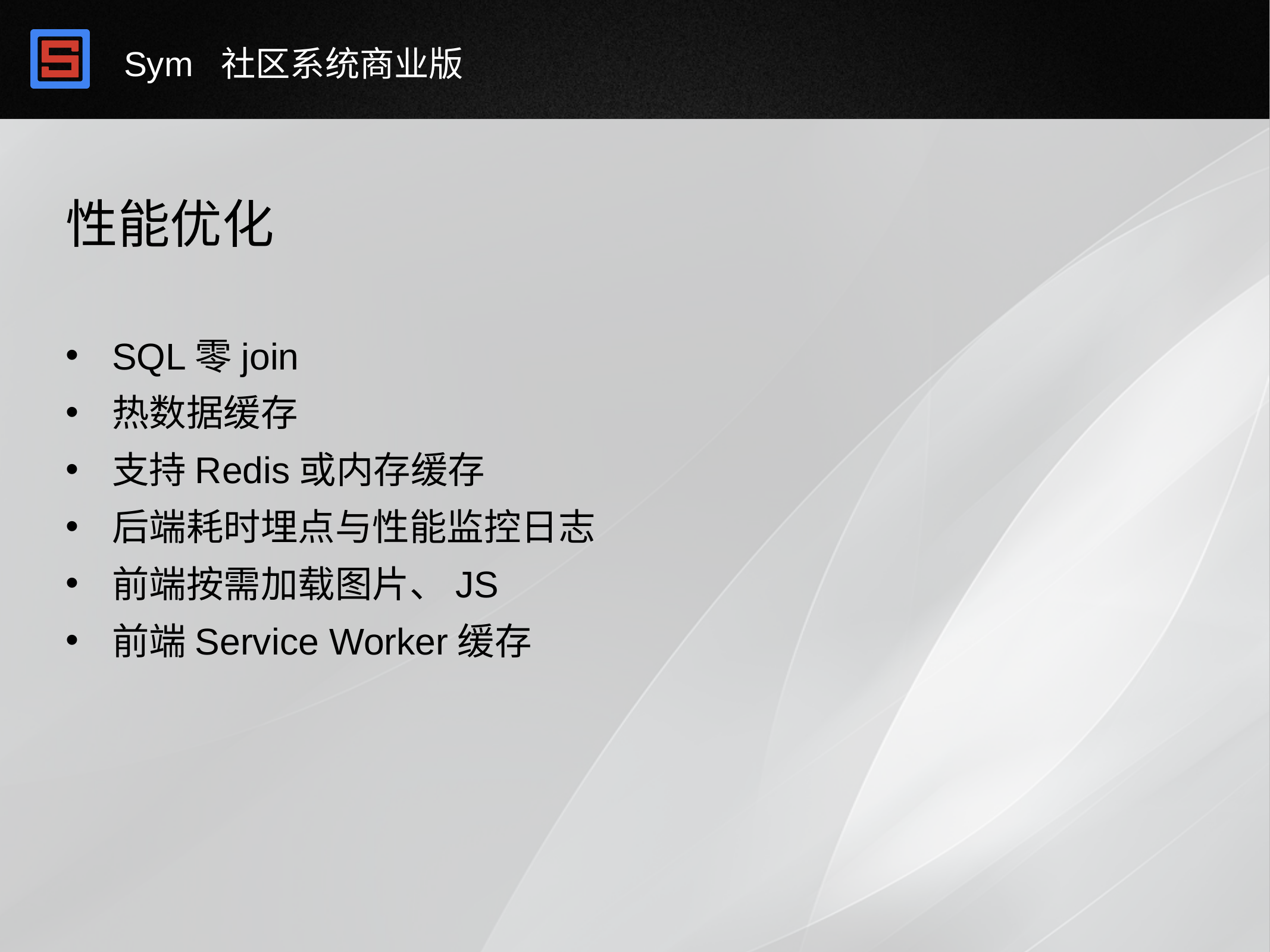

# 性能优化
SQL零join
热数据缓存
支持Redis或内存缓存
后端耗时埋点与性能监控日志
前端按需加载图片、JS
前端Service Worker缓存